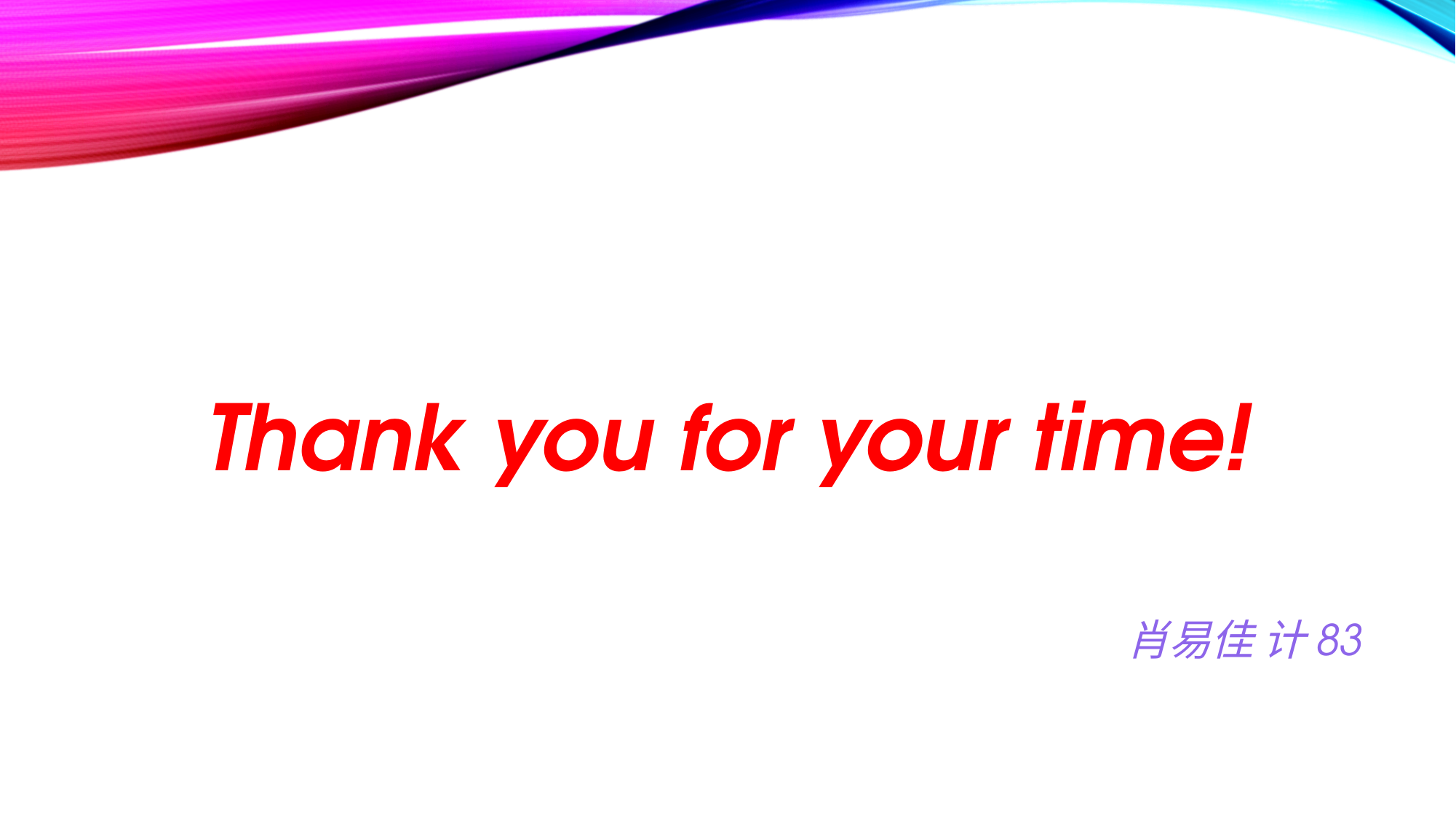

#

Thank you for your time!

肖易佳 计83